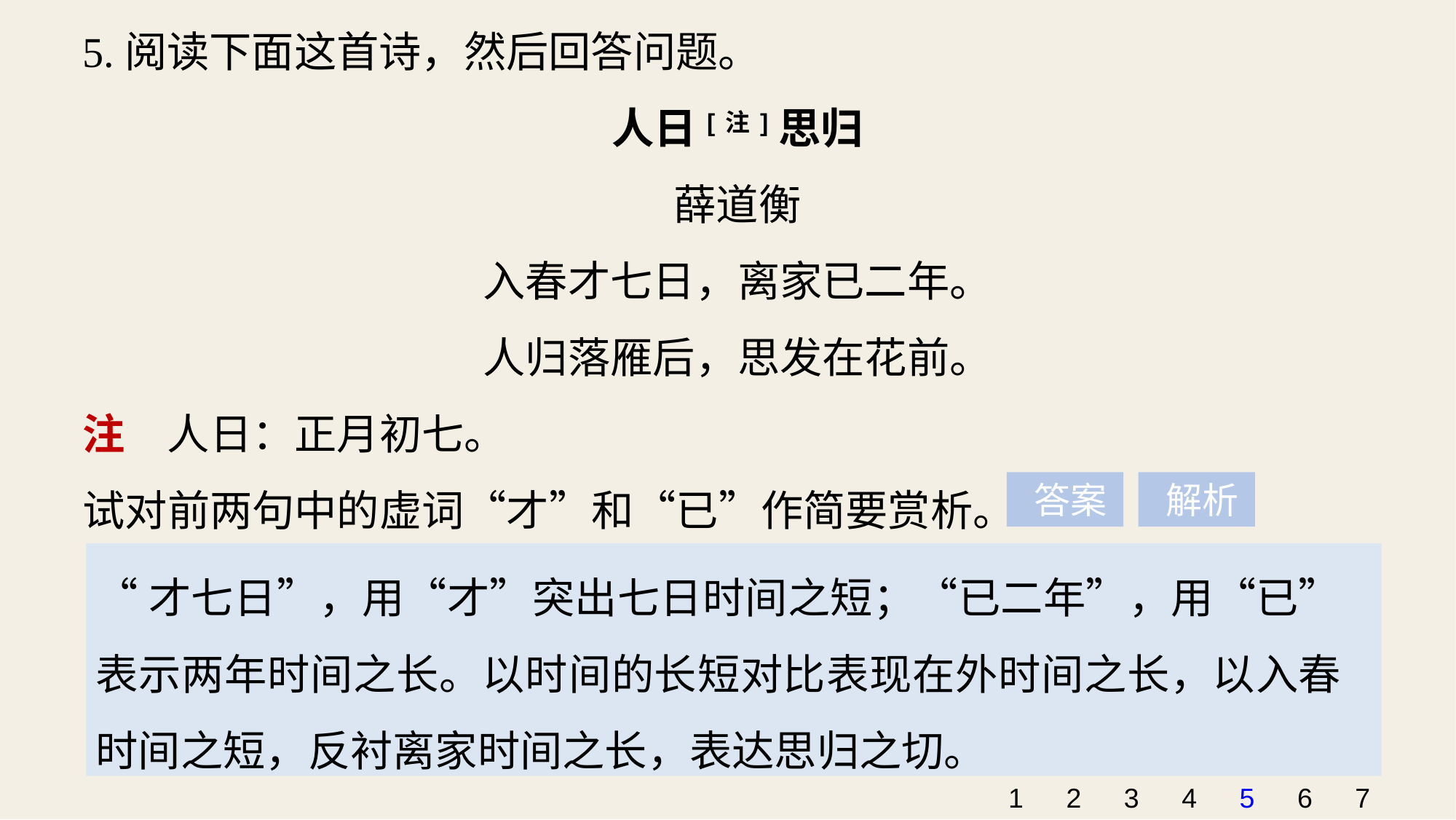

5.阅读下面这首诗，然后回答问题。
人日[注]思归
薛道衡
入春才七日，离家已二年。
人归落雁后，思发在花前。
注　人日：正月初七。
试对前两句中的虚词“才”和“已”作简要赏析。
 答案
 解析
“才七日”，用“才”突出七日时间之短；“已二年”，用“已”表示两年时间之长。以时间的长短对比表现在外时间之长，以入春时间之短，反衬离家时间之长，表达思归之切。

1
2
3
4
5
6
7